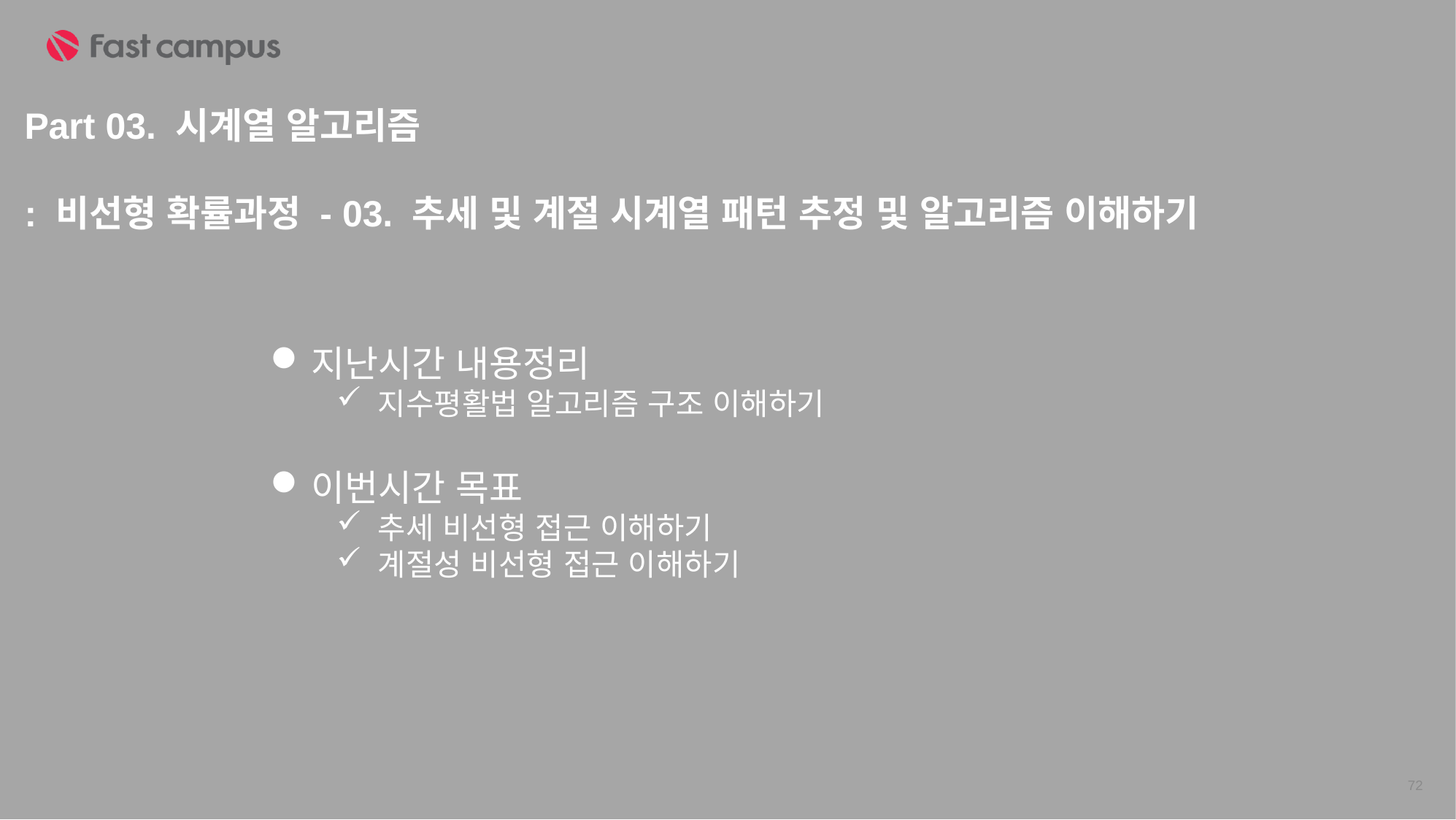

Part 03. 시계열 알고리즘

: 비선형 확률과정 - 03. 추세 및 계절 시계열 패턴 추정 및 알고리즘 이해하기
지난시간 내용정리
지수평활법 알고리즘 구조 이해하기

이번시간 목표
추세 비선형 접근 이해하기
계절성 비선형 접근 이해하기
72